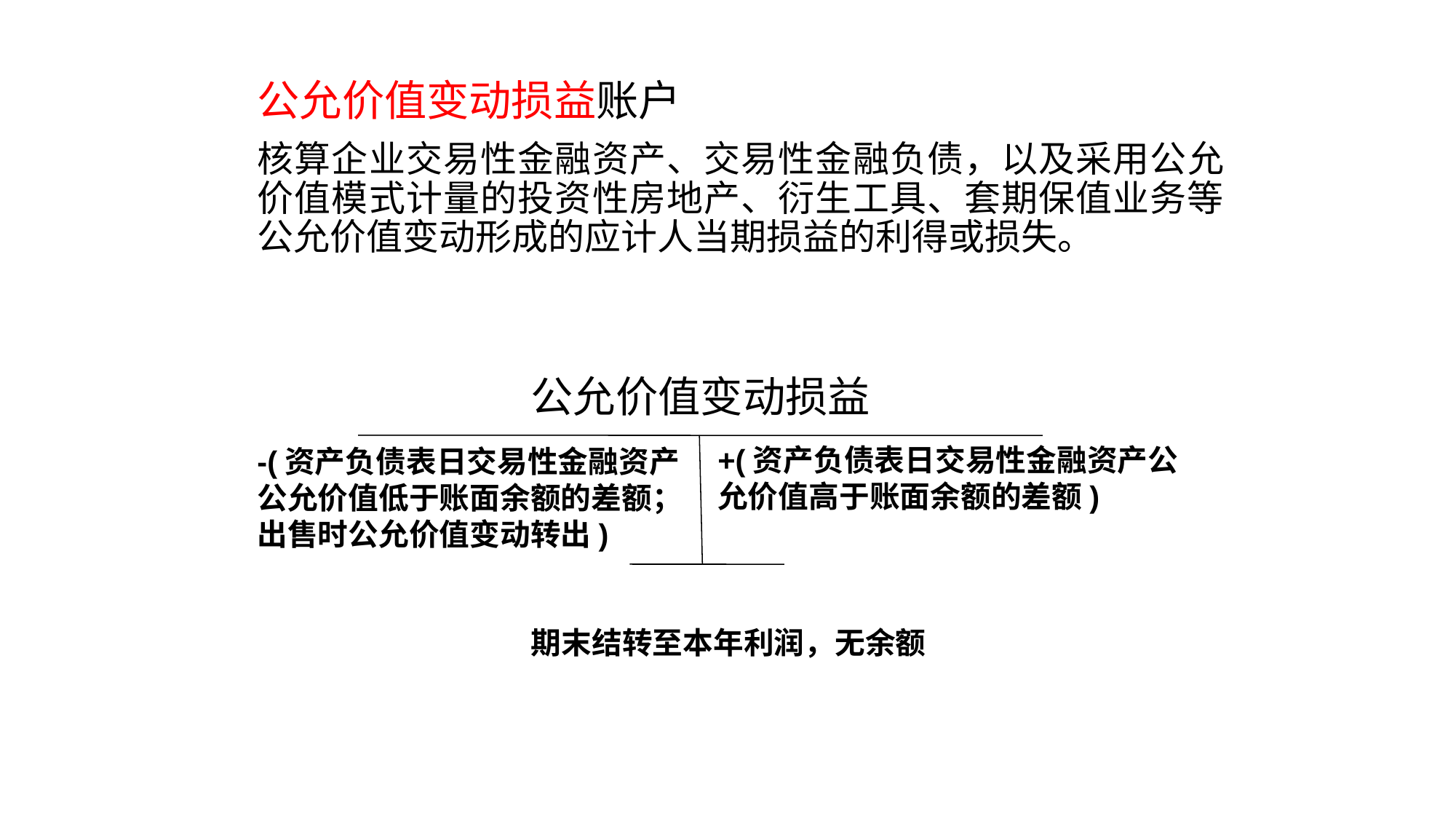

公允价值变动损益账户
核算企业交易性金融资产、交易性金融负债，以及采用公允价值模式计量的投资性房地产、衍生工具、套期保值业务等公允价值变动形成的应计人当期损益的利得或损失。
公允价值变动损益

+(资产负债表日交易性金融资产公允价值高于账面余额的差额)
-(资产负债表日交易性金融资产公允价值低于账面余额的差额；出售时公允价值变动转出)

期末结转至本年利润，无余额